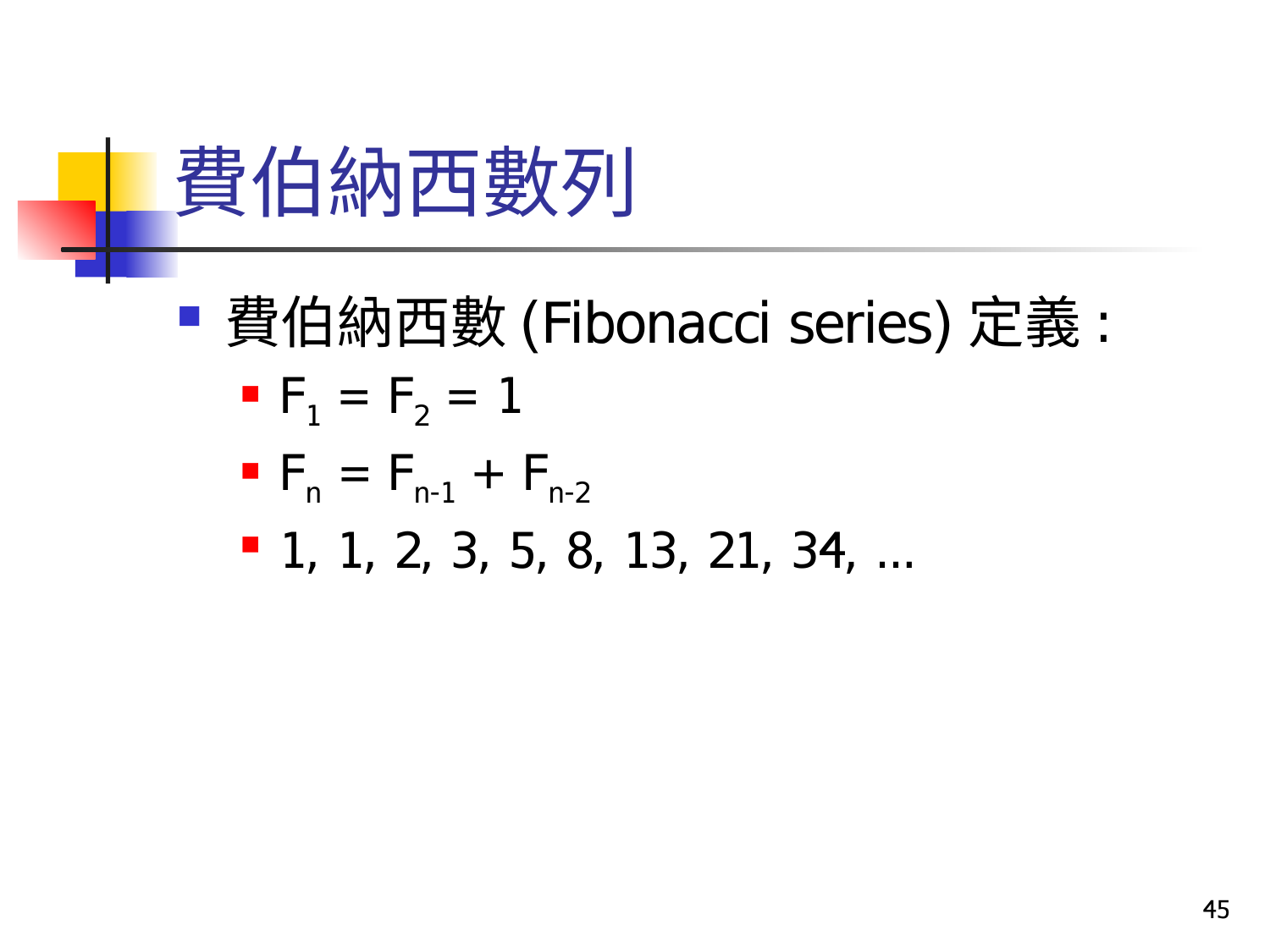

# 費伯納西數列
費伯納西數(Fibonacci series)定義:
F1 = F2 = 1
Fn = Fn-1 + Fn-2
1, 1, 2, 3, 5, 8, 13, 21, 34, …
45